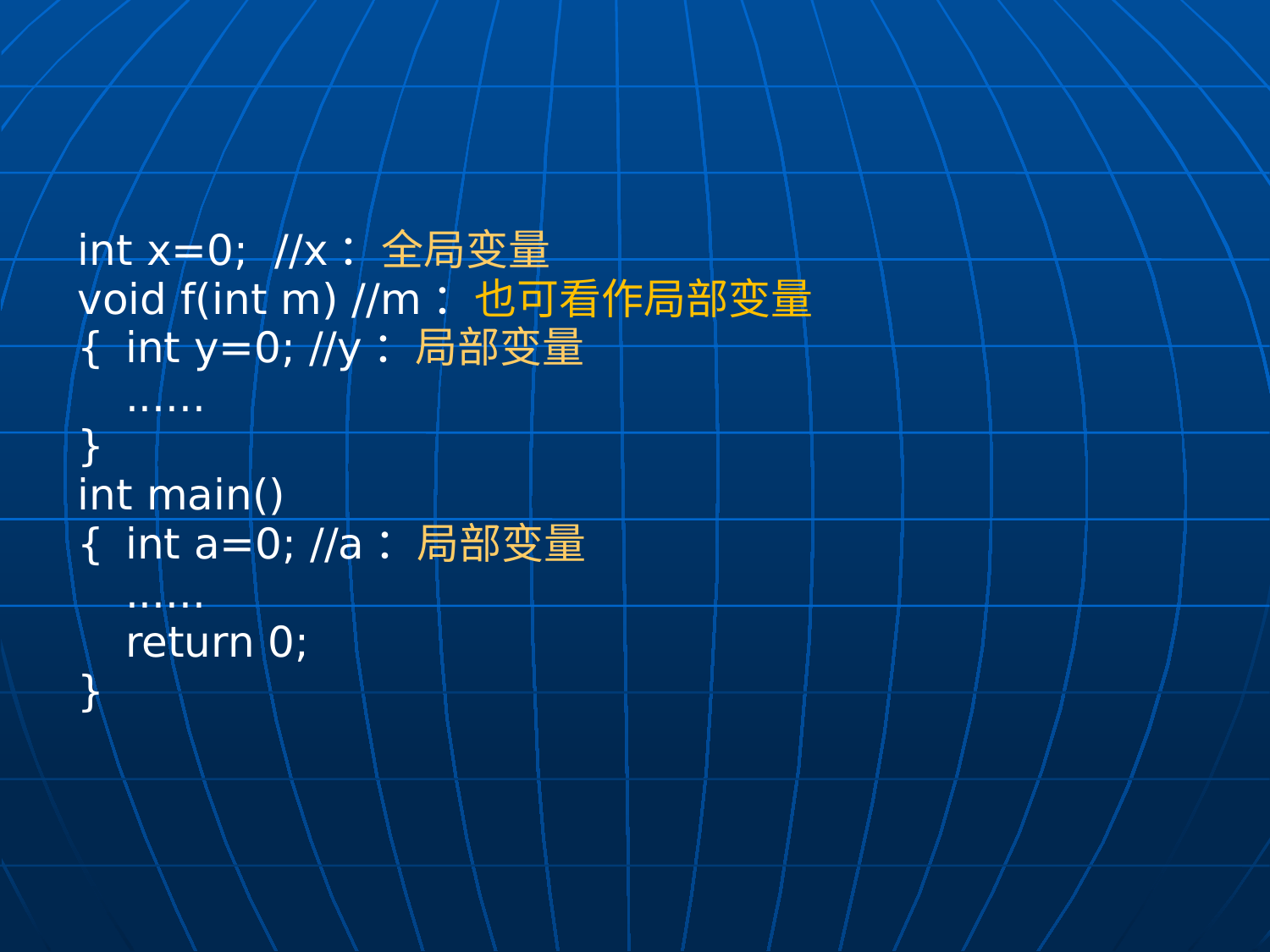

#
int x=0;  //x：全局变量
void f(int m) //m：也可看作局部变量
{	int y=0; //y：局部变量
	......
}
int main()
{	int a=0; //a：局部变量
	......
	return 0;
}